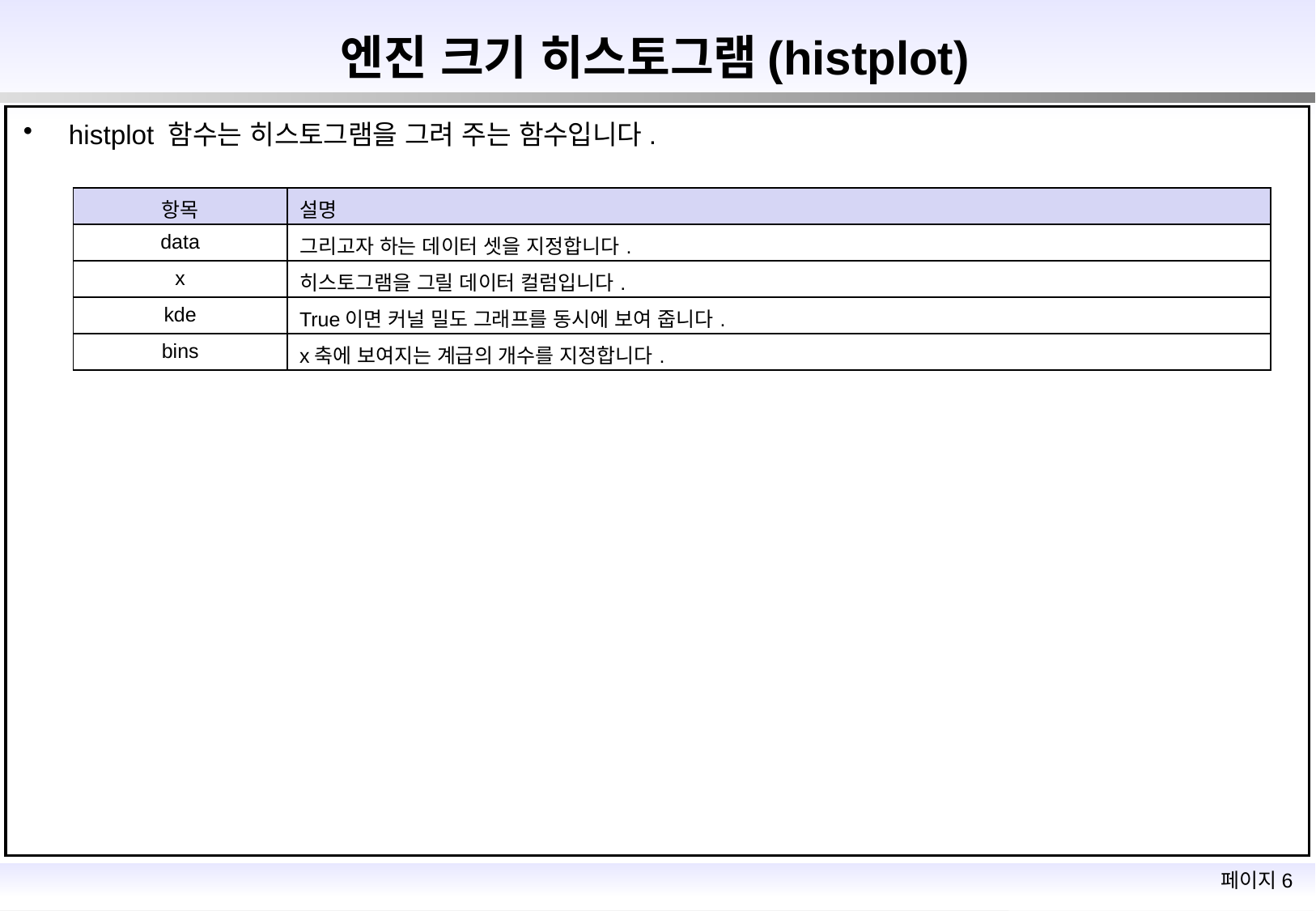

# 엔진 크기 히스토그램(histplot)
histplot 함수는 히스토그램을 그려 주는 함수입니다.
| 항목 | 설명 |
| --- | --- |
| data | 그리고자 하는 데이터 셋을 지정합니다. |
| x | 히스토그램을 그릴 데이터 컬럼입니다. |
| kde | True이면 커널 밀도 그래프를 동시에 보여 줍니다. |
| bins | x축에 보여지는 계급의 개수를 지정합니다. |